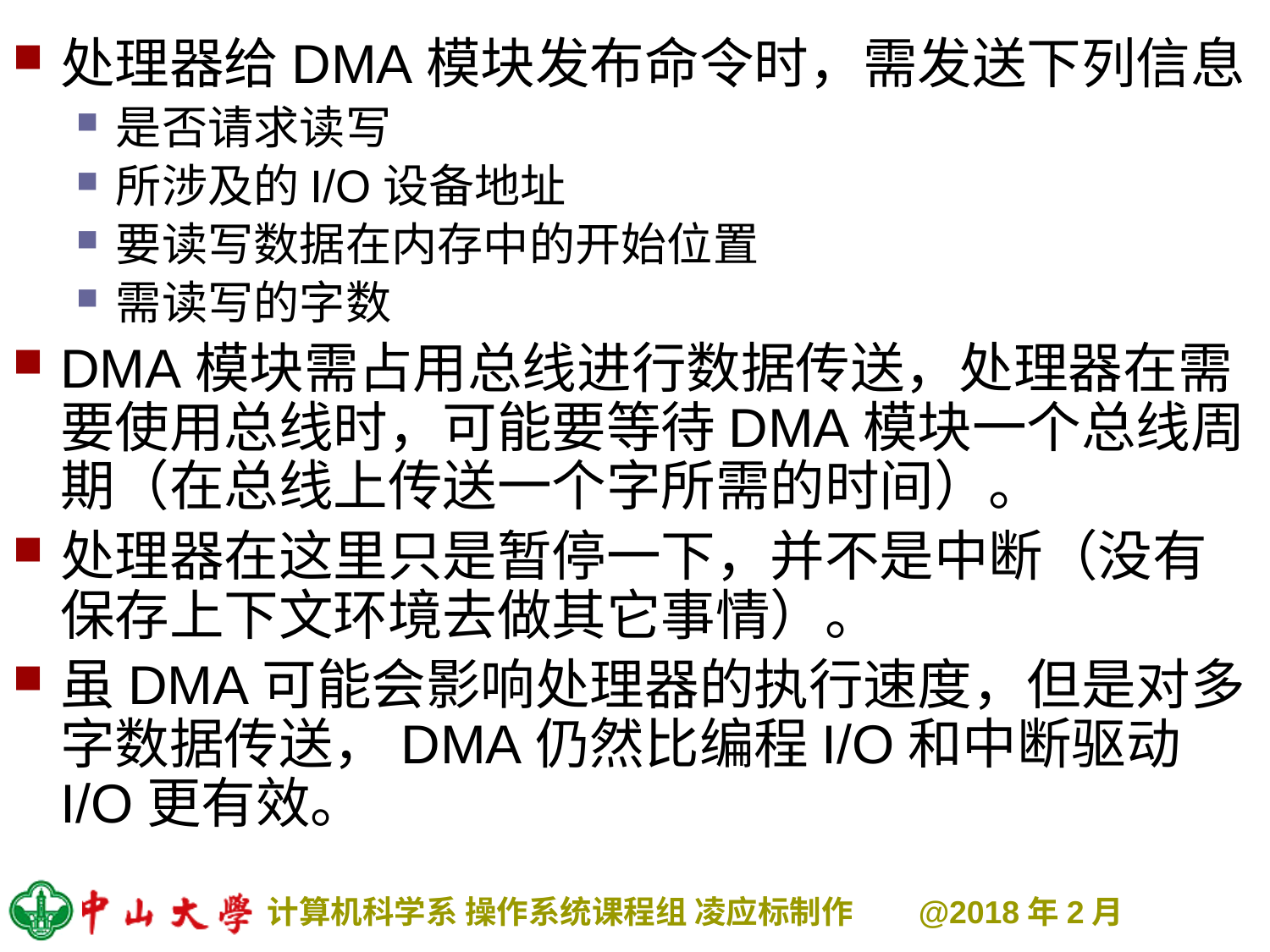

处理器给DMA模块发布命令时，需发送下列信息
是否请求读写
所涉及的I/O设备地址
要读写数据在内存中的开始位置
需读写的字数
DMA模块需占用总线进行数据传送，处理器在需要使用总线时，可能要等待DMA模块一个总线周期（在总线上传送一个字所需的时间）。
处理器在这里只是暂停一下，并不是中断（没有保存上下文环境去做其它事情）。
虽DMA可能会影响处理器的执行速度，但是对多字数据传送，DMA仍然比编程I/O和中断驱动I/O更有效。